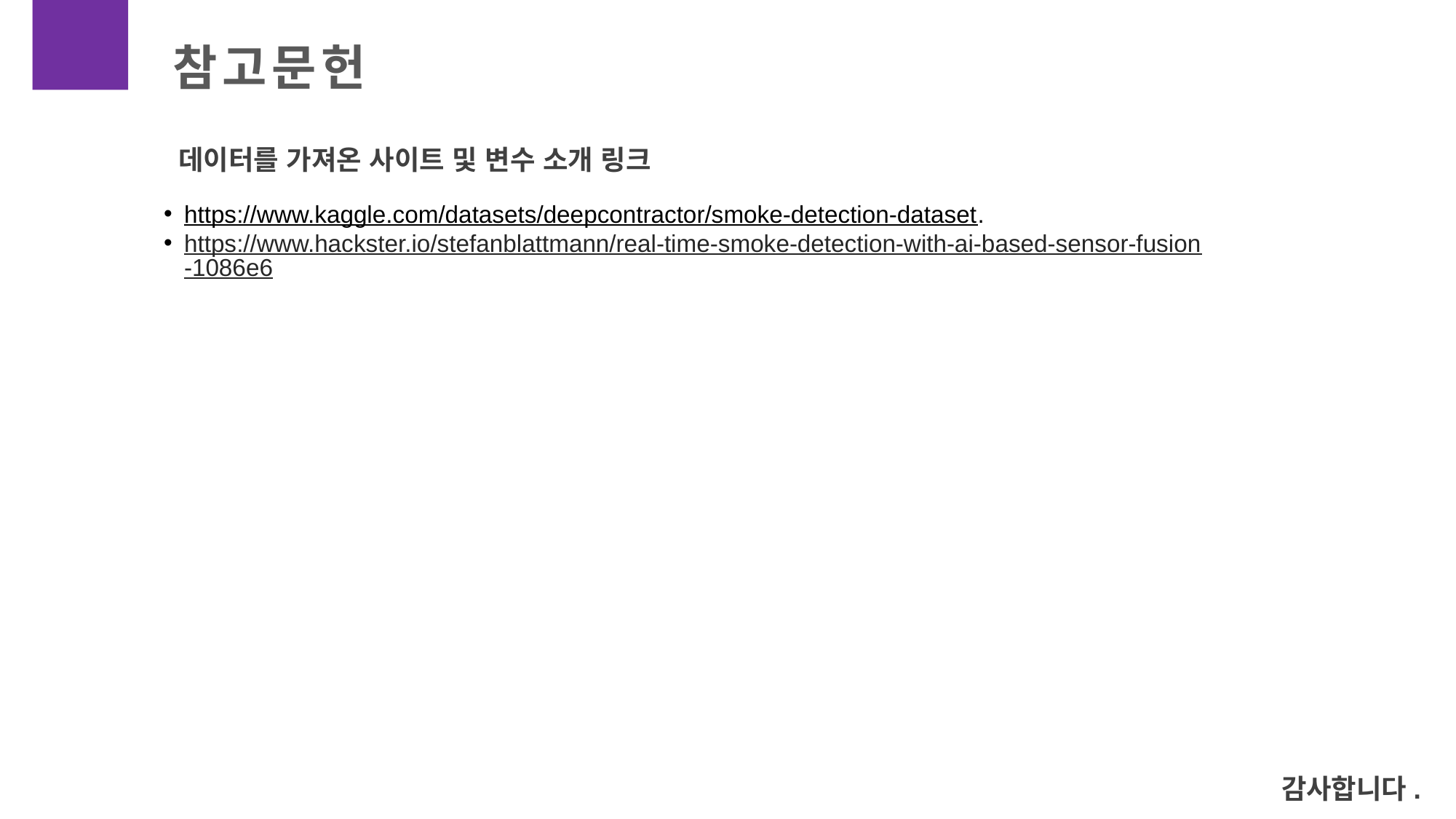

참고문헌
데이터를 가져온 사이트 및 변수 소개 링크
https://www.kaggle.com/datasets/deepcontractor/smoke-detection-dataset.
https://www.hackster.io/stefanblattmann/real-time-smoke-detection-with-ai-based-sensor-fusion-1086e6
감사합니다.